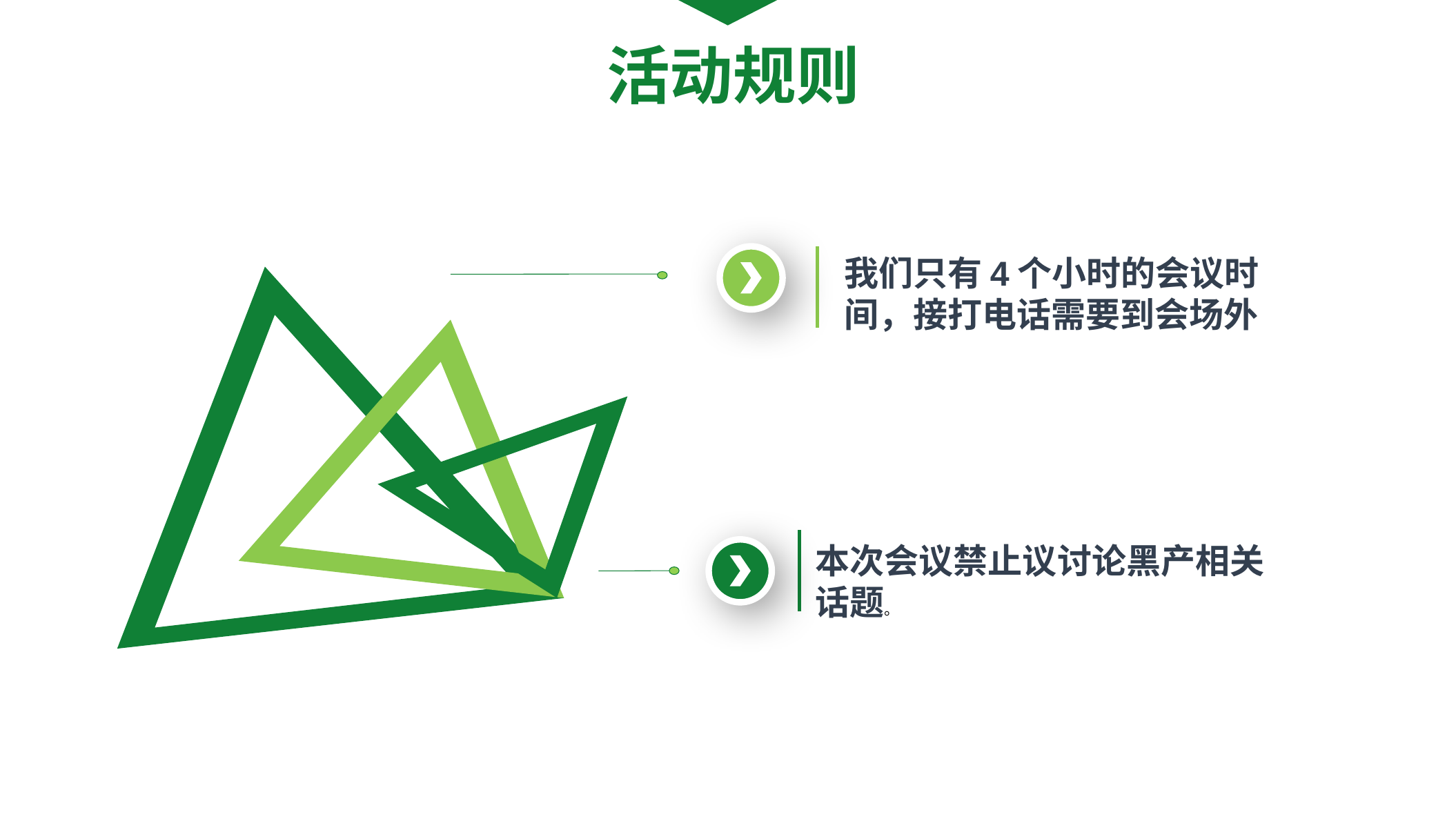

活动规则

我们只有4个小时的会议时间，接打电话需要到会场外

本次会议禁止议讨论黑产相关话题。